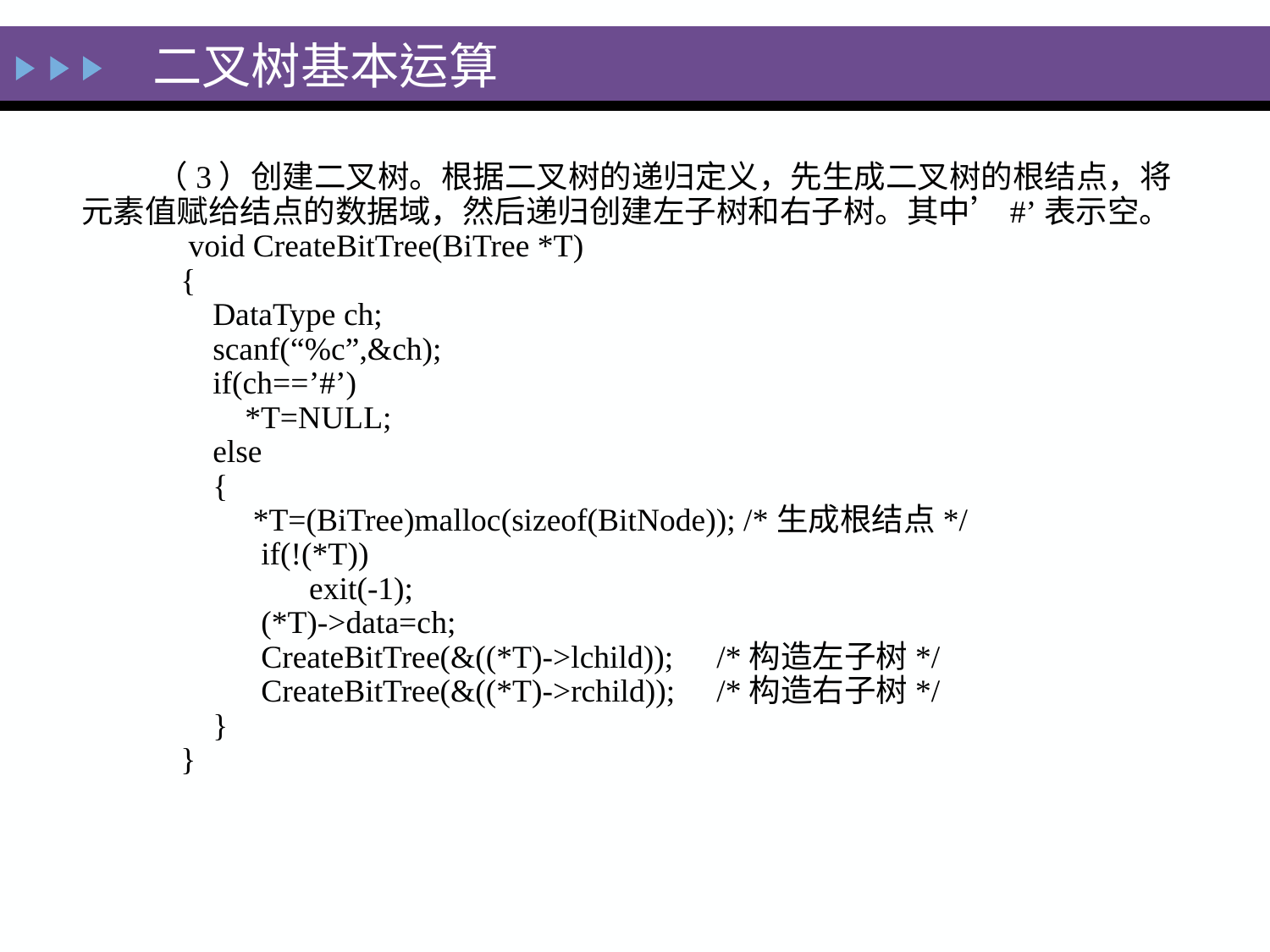

# 二叉树基本运算
（3）创建二叉树。根据二叉树的递归定义，先生成二叉树的根结点，将元素值赋给结点的数据域，然后递归创建左子树和右子树。其中’#’表示空。
    void CreateBitTree(BiTree *T)
   {
       DataType ch;
       scanf(“%c”,&ch);
       if(ch==’#’)
           *T=NULL;
       else
       {
            *T=(BiTree)malloc(sizeof(BitNode)); /*生成根结点*/
             if(!(*T))
                   exit(-1);
             (*T)->data=ch;
             CreateBitTree(&((*T)->lchild)); 	/*构造左子树*/
             CreateBitTree(&((*T)->rchild)); 	/*构造右子树*/
       }
   }